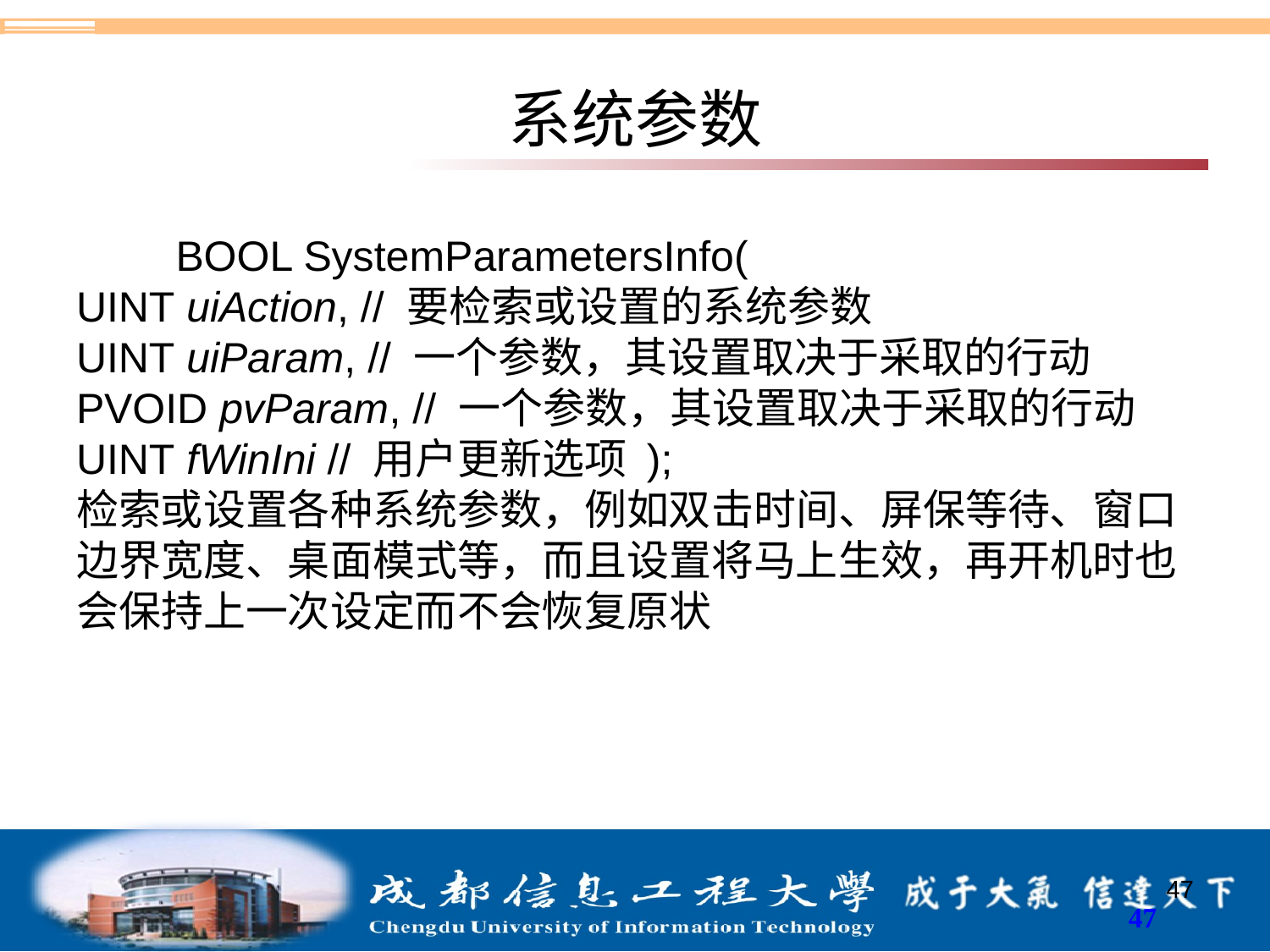

# 系统参数
BOOL SystemParametersInfo(
UINT uiAction, // 要检索或设置的系统参数
UINT uiParam, // 一个参数，其设置取决于采取的行动
PVOID pvParam, // 一个参数，其设置取决于采取的行动
UINT fWinIni // 用户更新选项 );
检索或设置各种系统参数，例如双击时间、屏保等待、窗口边界宽度、桌面模式等，而且设置将马上生效，再开机时也会保持上一次设定而不会恢复原状